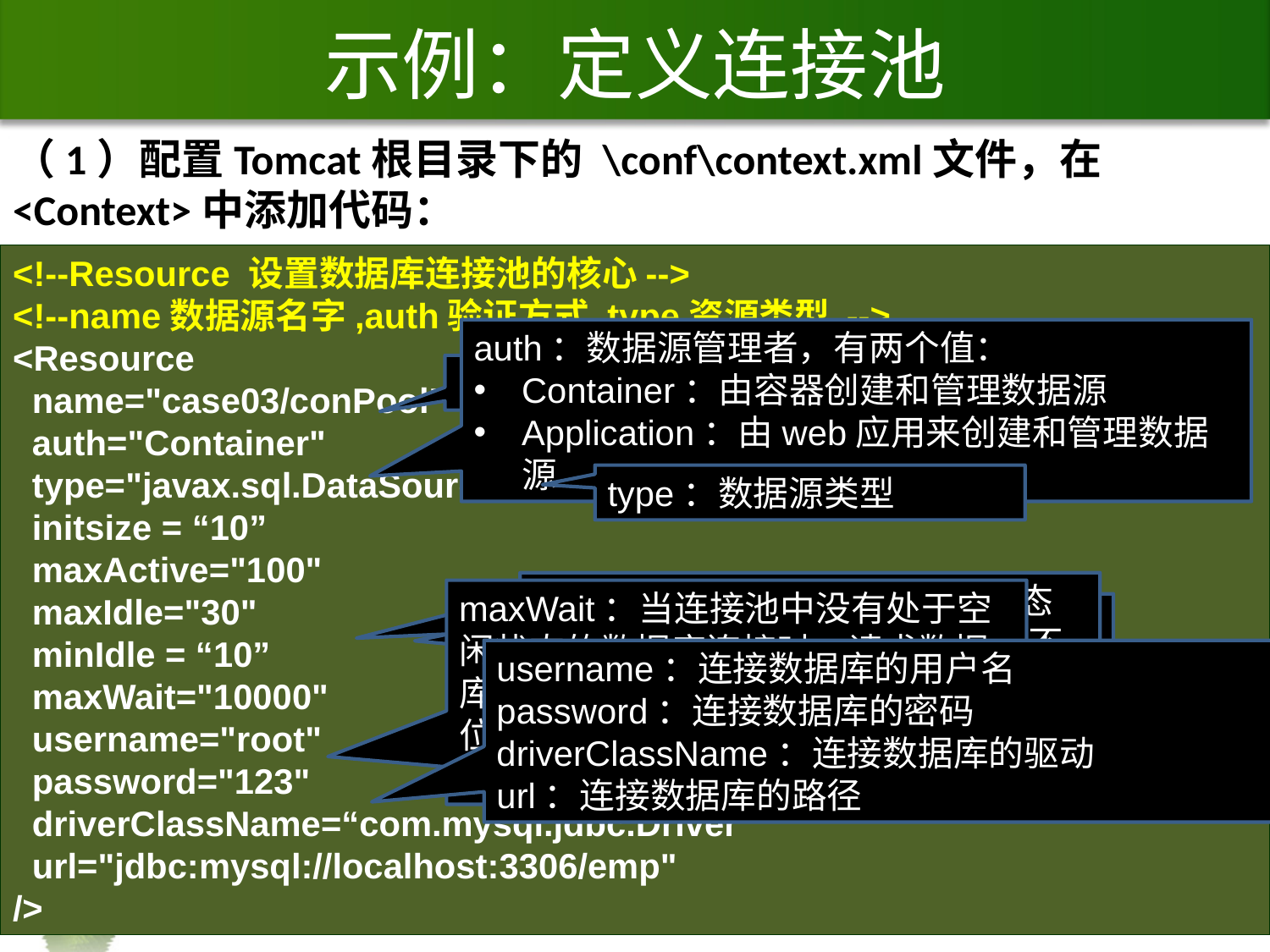

# 示例：定义连接池
（1）配置Tomcat根目录下的 \conf\context.xml文件，在<Context>中添加代码：
<!--Resource 设置数据库连接池的核心-->
<!--name数据源名字,auth验证方式,type资源类型 -->
<Resource
  name="case03/conPool"
  auth="Container"
  type="javax.sql.DataSource"
  initsize = “10”
  maxActive="100"
  maxIdle="30"
  minIdle = “10”
  maxWait="10000"
  username="root"
  password="123"
  driverClassName=“com.mysql.jdbc.Driver"
  url="jdbc:mysql://localhost:3306/emp"
/>
auth：数据源管理者，有两个值：
Container：由容器创建和管理数据源
Application：由web应用来创建和管理数据源
Name：数据源JNDI名
type：数据源类型
maxIdle：连接池中处于空闲状态的数据库连接最大数目，0表示不受限制
maxWait：当连接池中没有处于空闲状态的数据库连接时，请求数据库连接的请求的最长等待时间(单位毫秒)，若超时则抛出异常，-1表示不受限制，即无限等待
maxActive：连接池中处于活动状态的数据库连接最大数目，0表示不受限制
username：连接数据库的用户名
password：连接数据库的密码
driverClassName：连接数据库的驱动
url：连接数据库的路径